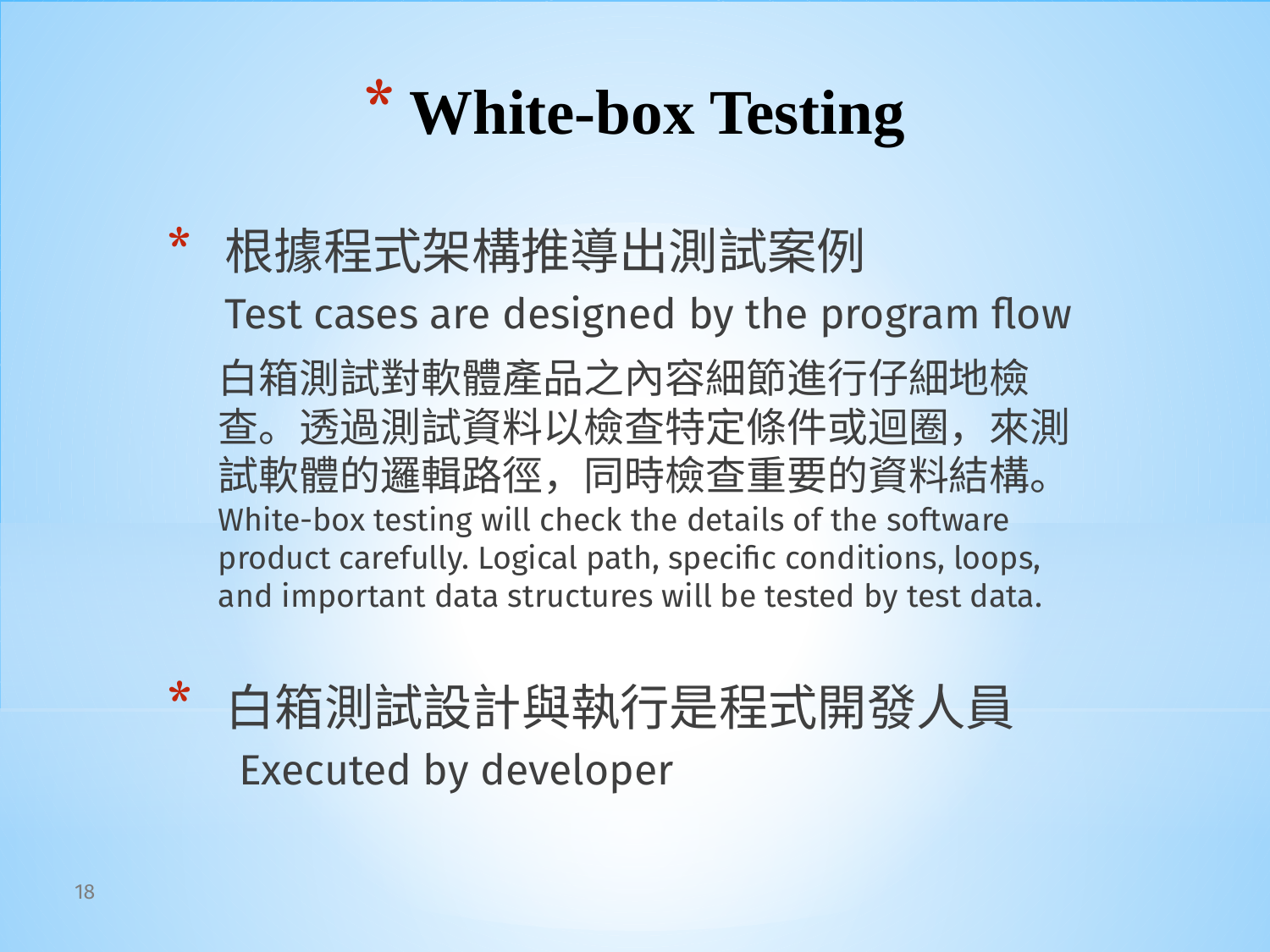

# White-box Testing
 根據程式架構推導出測試案例
 Test cases are designed by the program flow
白箱測試對軟體產品之內容細節進行仔細地檢查。透過測試資料以檢查特定條件或迴圈，來測試軟體的邏輯路徑，同時檢查重要的資料結構。
White-box testing will check the details of the software product carefully. Logical path, specific conditions, loops, and important data structures will be tested by test data.

 白箱測試設計與執行是程式開發人員
  Executed by developer

18